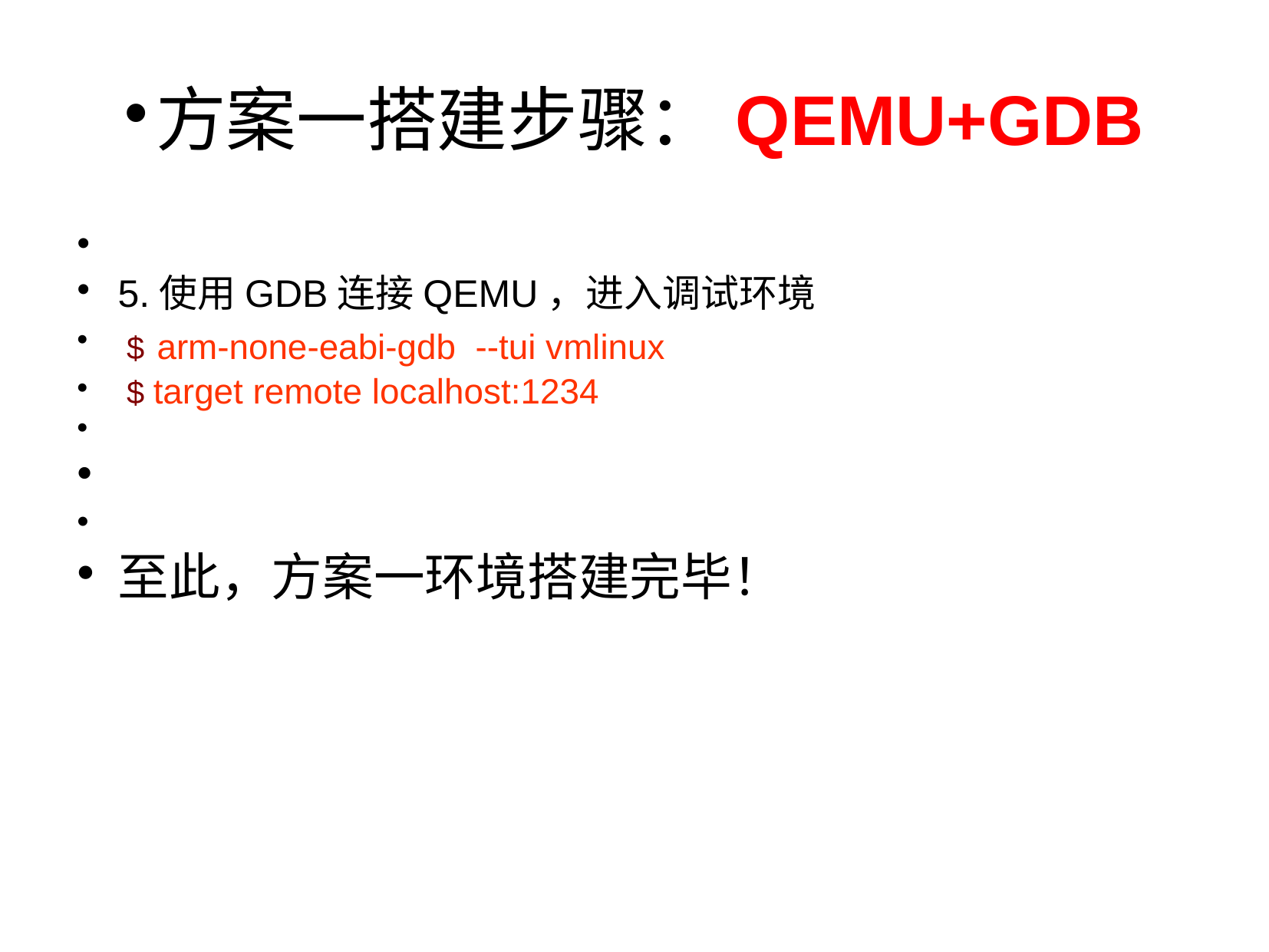

方案一搭建步骤：QEMU+GDB

5.使用GDB连接QEMU，进入调试环境
 $ arm-none-eabi-gdb  --tui vmlinux
 $ target remote localhost:1234

至此，方案一环境搭建完毕！